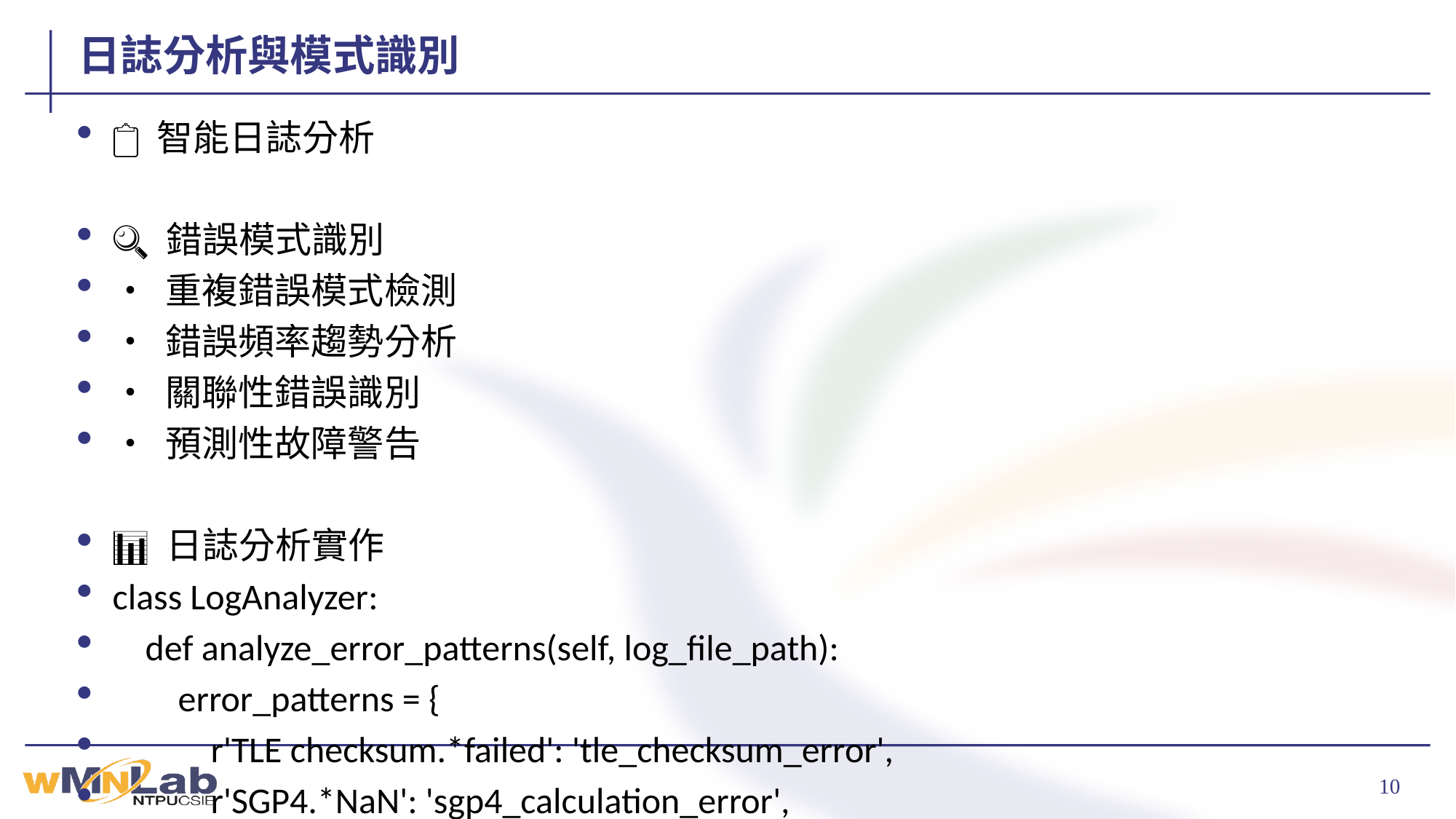

# 日誌分析與模式識別
📋 智能日誌分析

🔍 錯誤模式識別
• 重複錯誤模式檢測
• 錯誤頻率趨勢分析
• 關聯性錯誤識別
• 預測性故障警告

📊 日誌分析實作
class LogAnalyzer:
    def analyze_error_patterns(self, log_file_path):
        error_patterns = {
            r'TLE checksum.*failed': 'tle_checksum_error',
            r'SGP4.*NaN': 'sgp4_calculation_error',
            r'Memory.*out of bounds': 'memory_error',
            r'Timeout.*exceeded': 'timeout_error'
        }

        pattern_counts = {}

        with open(log_file_path, 'r') as f:
            for line in f:
                for pattern, error_type in error_patterns.items():
                    if re.search(pattern, line, re.IGNORECASE):
                        pattern_counts[error_type] = pattern_counts.get(error_type, 0) + 1

        # 分析錯誤趨勢
        critical_threshold = 10
        for error_type, count in pattern_counts.items():
            if count > critical_threshold:
                self._trigger_alert(f"檢測到大量{error_type}錯誤: {count}次")

        return ErrorAnalysisResult(pattern_counts)